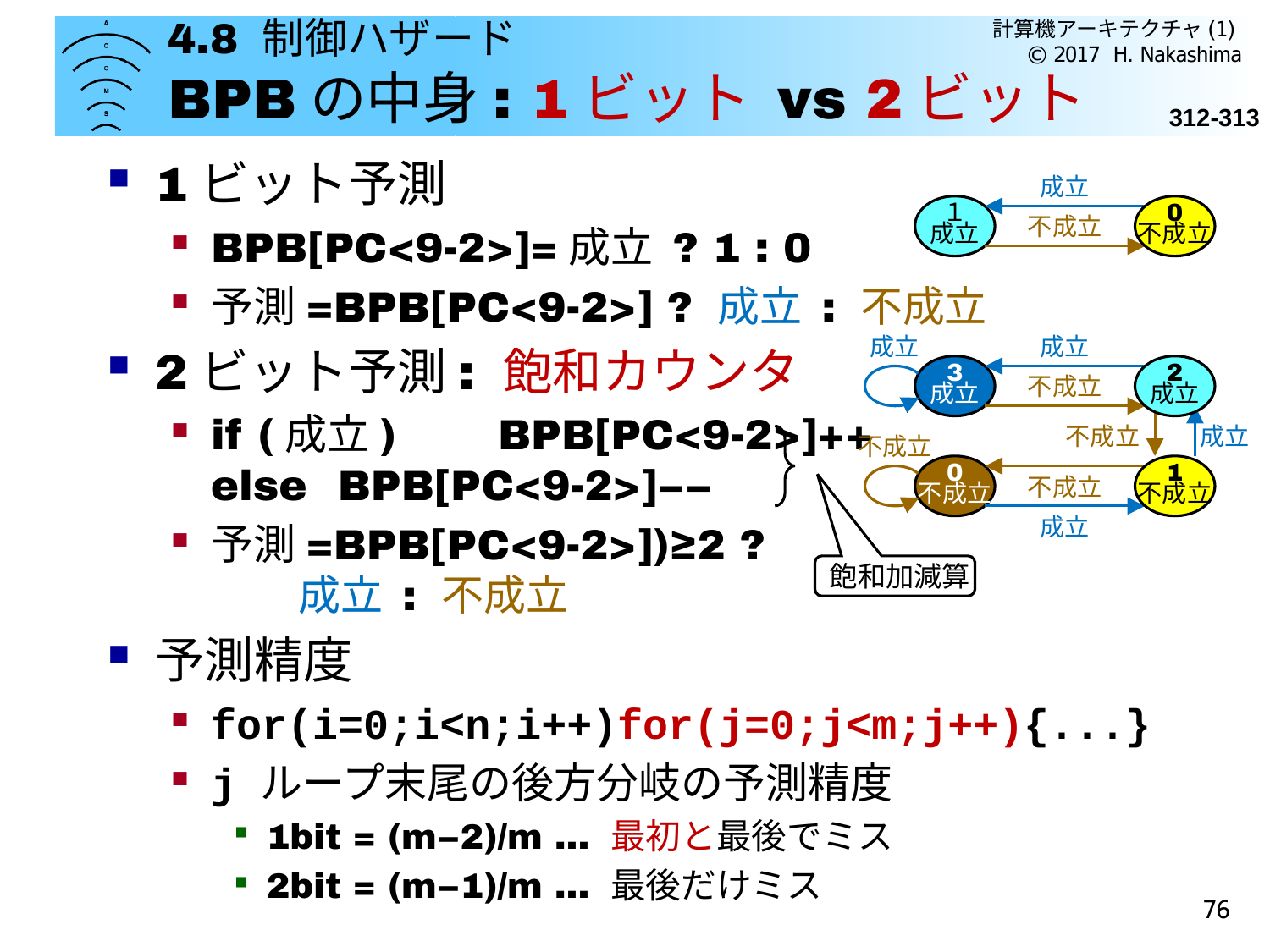

計算機アーキテクチャ(1)  © 2017  H. Nakashima
# 4.8 制御ハザード BPBの中身: 1ビット vs 2ビット
312-313
1ビット予測
BPB[PC<9-2>]=成立 ? 1 : 0
予測=BPB[PC<9-2>] ? 成立 : 不成立
2ビット予測: 飽和カウンタ
if (成立)	BPB[PC<9-2>]++
	else	BPB[PC<9-2>]−−
予測=BPB[PC<9-2>])≥2 ?
	成立 : 不成立
予測精度
for(i=0;i<n;i++)for(j=0;j<m;j++){...}
j ループ末尾の後方分岐の予測精度
1bit = (m−2)/m ... 最初と最後でミス
2bit = (m−1)/m ... 最後だけミス
成立
１
成立
0
不成立
不成立
成立
成立
3
成立
2
成立

不成立
不成立
成立

不成立
0
不成立
1
不成立
不成立

成立
飽和加減算
76